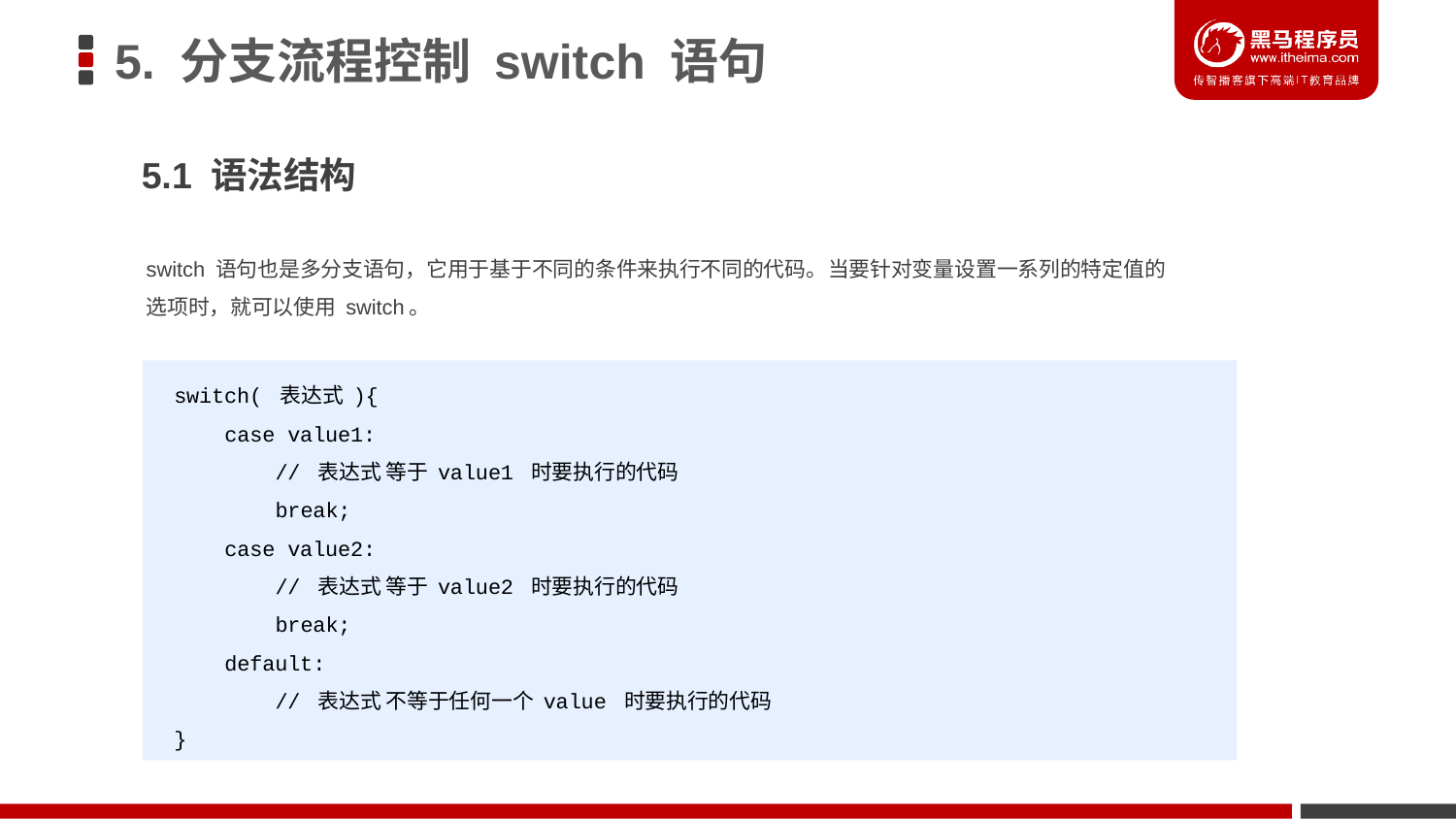

# 5. 分支流程控制 switch 语句
5.1 语法结构
switch 语句也是多分支语句，它用于基于不同的条件来执行不同的代码。当要针对变量设置一系列的特定值的选项时，就可以使用 switch。
switch( 表达式 ){
    case value1:
        // 表达式 等于 value1 时要执行的代码
        break;
    case value2:
        // 表达式 等于 value2 时要执行的代码
        break;
    default:
        // 表达式 不等于任何一个 value 时要执行的代码
}